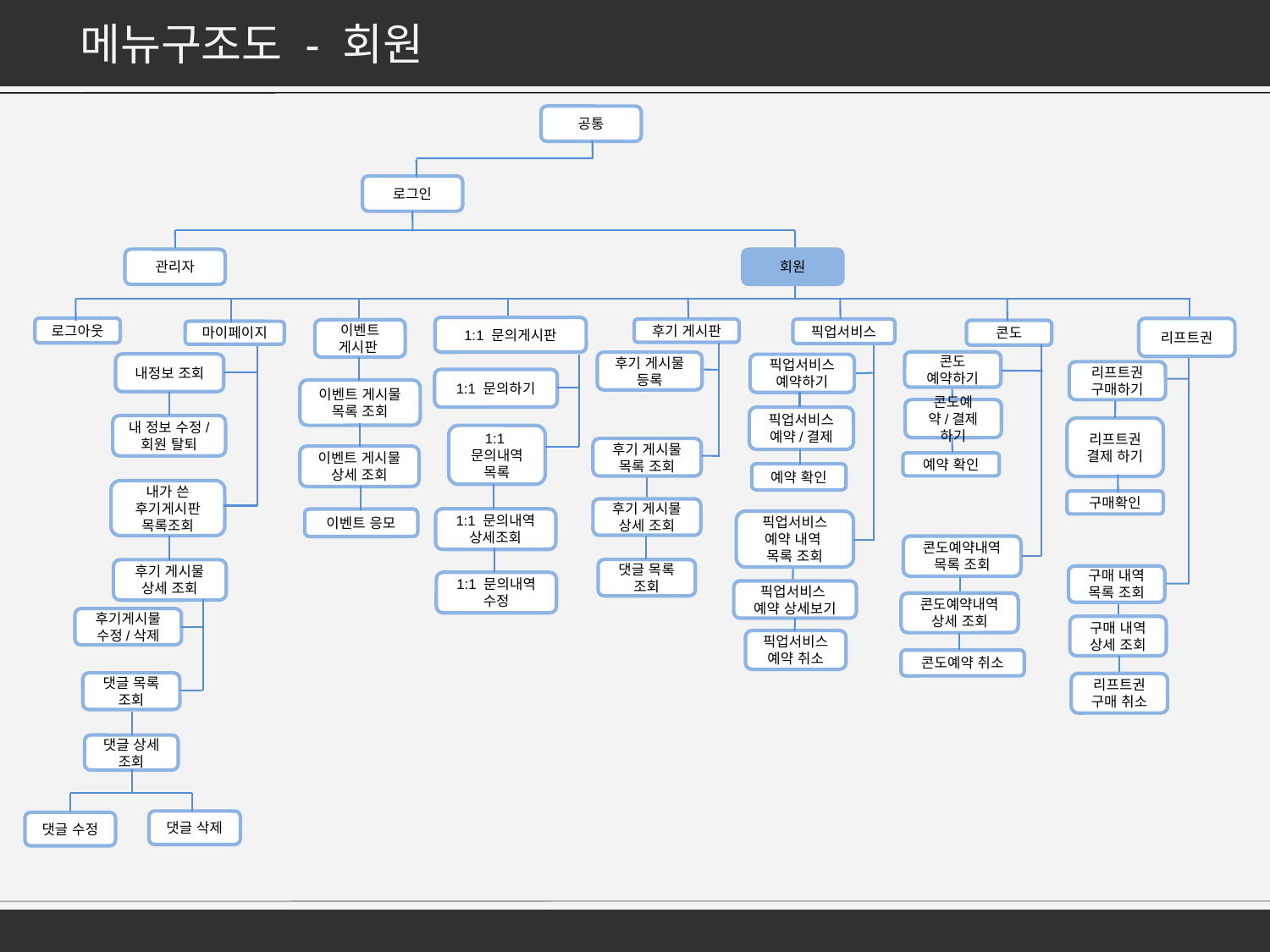

메뉴구조도 - 회원
공통
로그인
관리자
회원
1:1 문의게시판
로그아웃
리프트권
후기 게시판
픽업서비스
이벤트 게시판
콘도
마이페이지
콘도
예약하기
후기 게시물 등록
내정보 조회
픽업서비스 예약하기
리프트권 구매하기
1:1 문의하기
이벤트 게시물 목록 조회
콘도예약/결제 하기
픽업서비스예약/결제
내 정보 수정/ 회원 탈퇴
리프트권 결제 하기
1:1
문의내역 목록
후기 게시물 목록 조회
이벤트 게시물 상세 조회
예약 확인
예약 확인
내가 쓴 후기게시판 목록조회
구매확인
후기 게시물 상세 조회
1:1 문의내역 상세조회
이벤트 응모
픽업서비스 예약 내역
목록 조회
콘도예약내역 목록 조회
댓글 목록 조회
후기 게시물 상세 조회
구매 내역 목록 조회
1:1 문의내역 수정
픽업서비스
예약 상세보기
콘도예약내역 상세 조회
후기게시물 수정/삭제
구매 내역 상세 조회
픽업서비스 예약 취소
콘도예약 취소
댓글 목록 조회
리프트권 구매 취소
댓글 상세 조회
댓글 삭제
댓글 수정